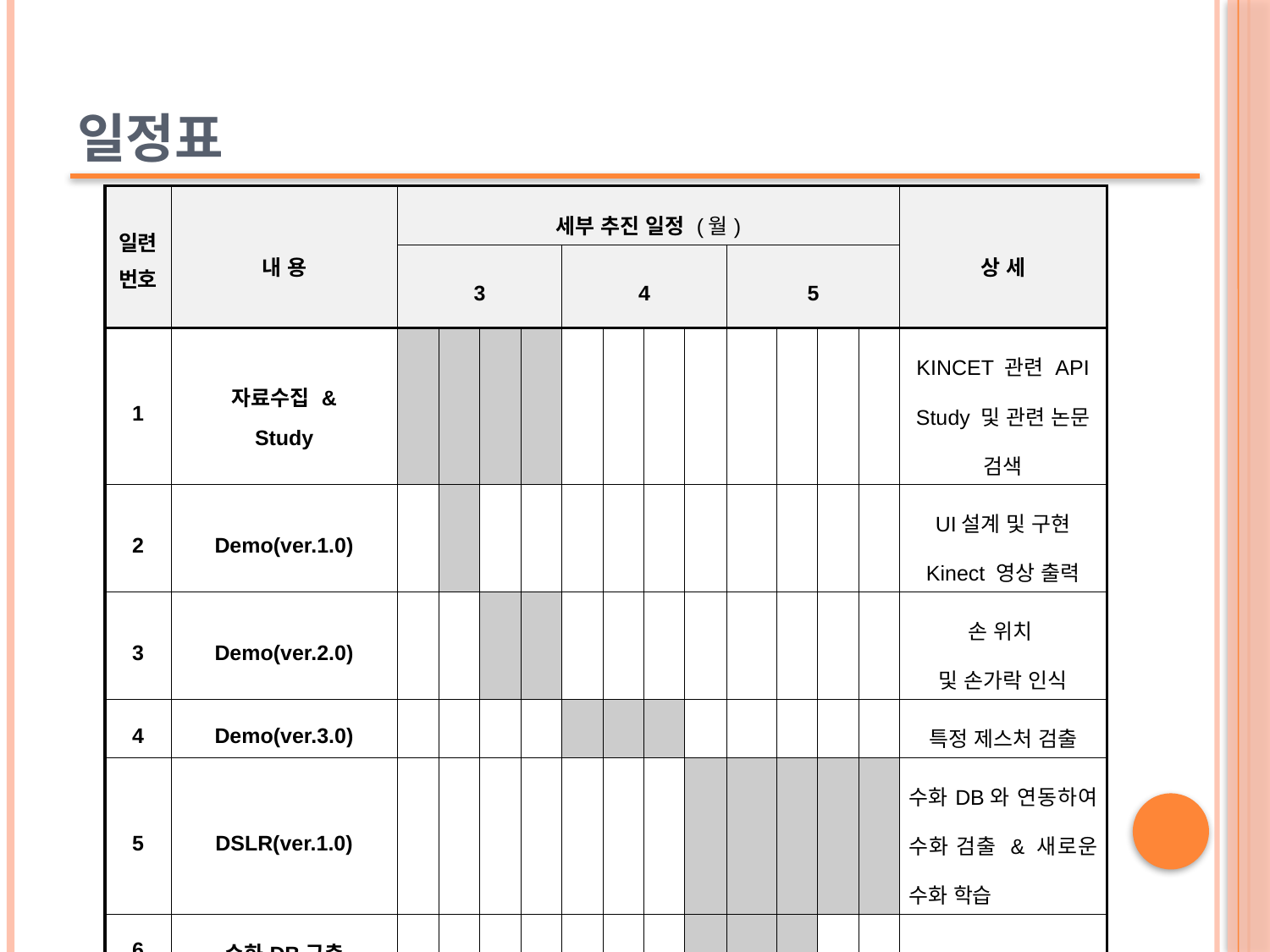

# 일정표
| 일련 번호 | 내 용 | 세부 추진 일정 (월) |  |  |  |  |  |  |  |  |  |  |  | 상 세 |
| --- | --- | --- | --- | --- | --- | --- | --- | --- | --- | --- | --- | --- | --- | --- |
|  |  | 3 |  |  |  | 4 |  |  |  | 5 |  |  |  |  |
| 1 | 자료수집 & Study |  |  |  |  |  |  |  |  |  |  |  |  | KINCET 관련 API Study 및 관련 논문 검색 |
| 2 | Demo(ver.1.0) |  |  |  |  |  |  |  |  |  |  |  |  | UI설계 및 구현 Kinect 영상 출력 |
| 3 | Demo(ver.2.0) |  |  |  |  |  |  |  |  |  |  |  |  | 손 위치 및 손가락 인식 |
| 4 | Demo(ver.3.0) |  |  |  |  |  |  |  |  |  |  |  |  | 특정 제스처 검출 |
| 5 | DSLR(ver.1.0) |  |  |  |  |  |  |  |  |  |  |  |  | 수화DB와 연동하여 수화 검출 & 새로운 수화 학습 |
| 6 | 수화DB구축 |  |  |  |  |  |  |  |  |  |  |  |  |  |
| 7 | Debugging & Test |  |  |  |  |  |  |  |  |  |  |  |  |  |